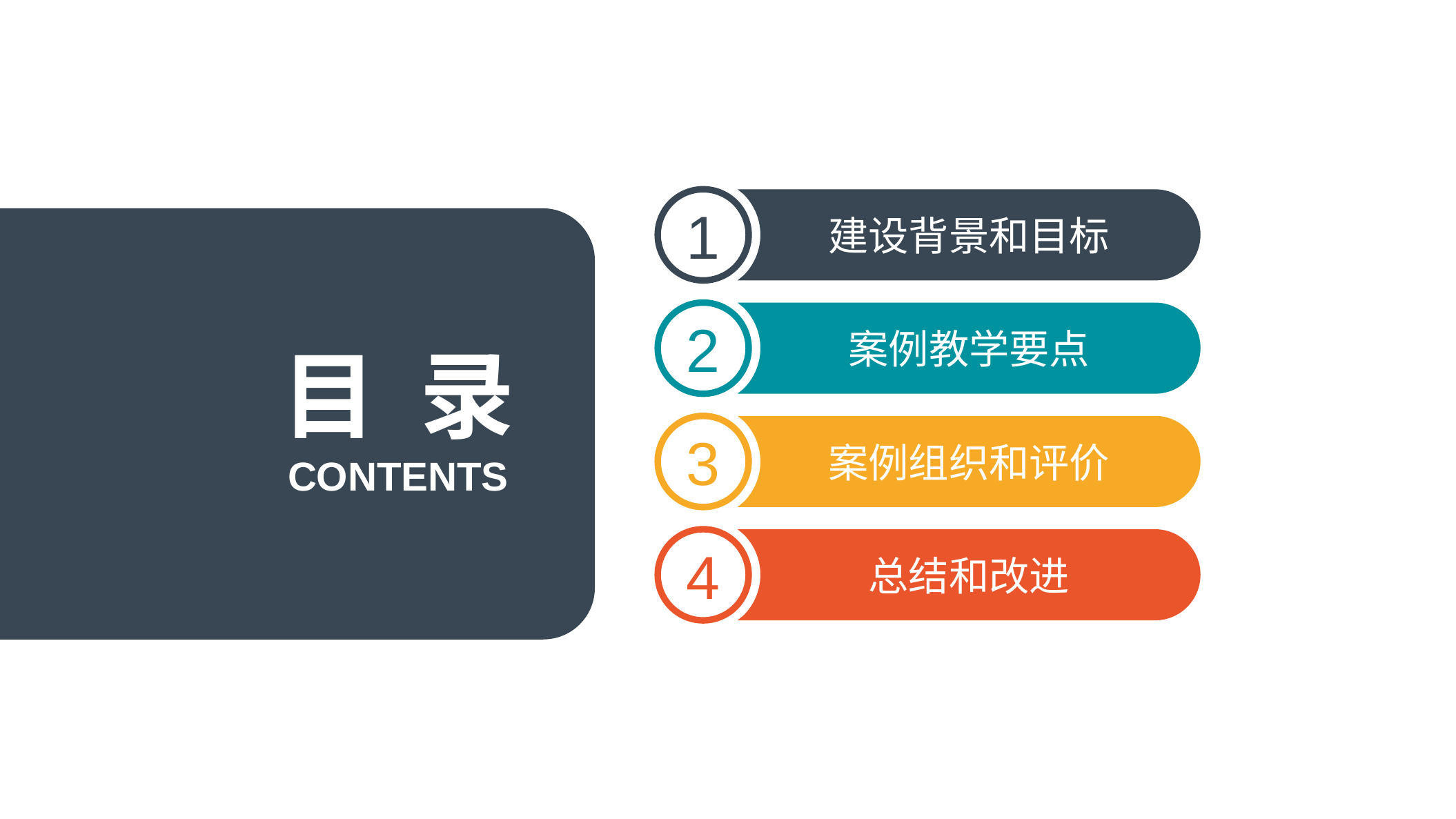

1
建设背景和目标

2
案例教学要点
目  录
3
案例组织和评价
CONTENTS
4
总结和改进